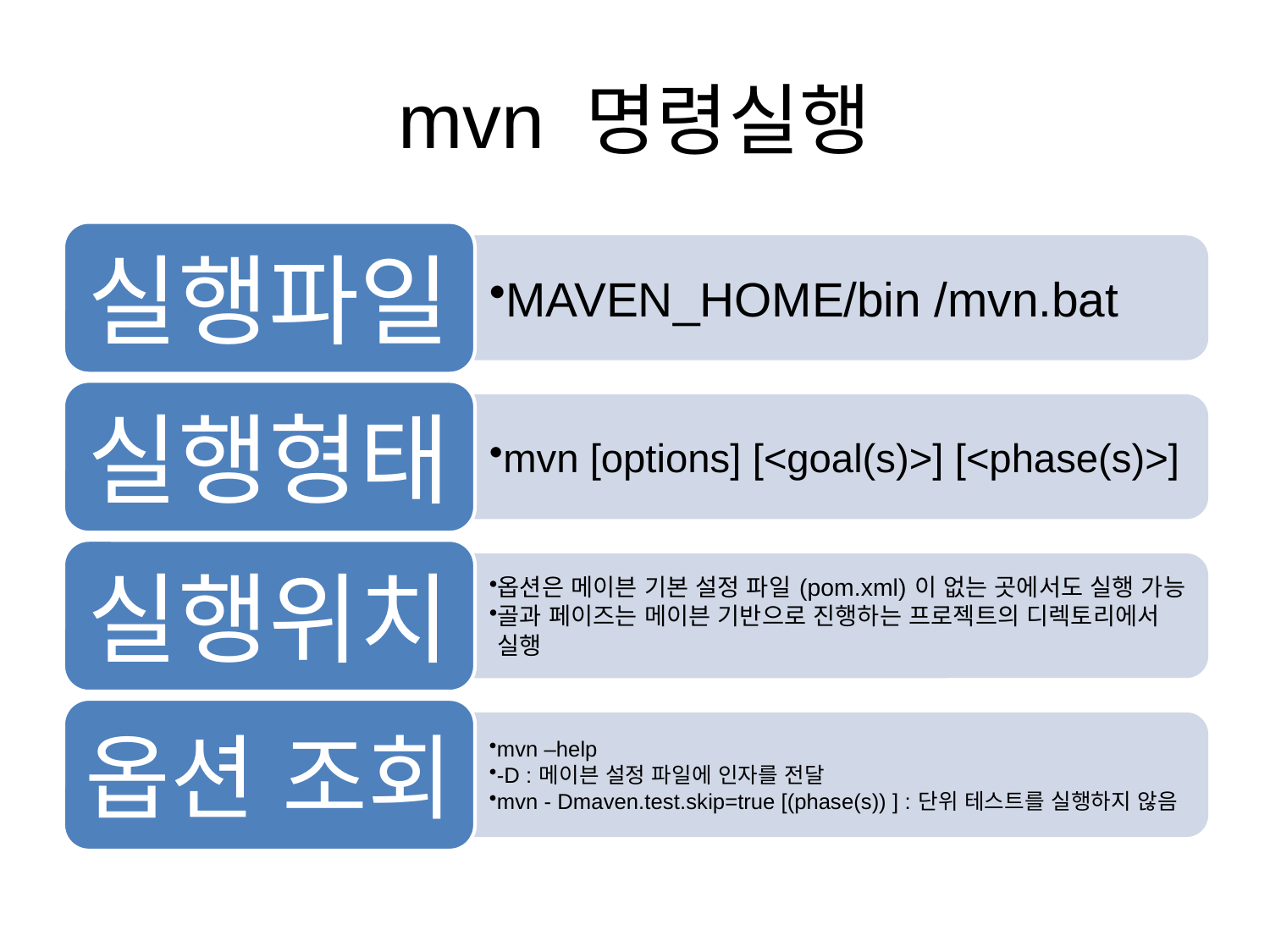

# mvn 명령실행
실행파일
MAVEN_HOME/bin /mvn.bat
실행형태
mvn [options] [<goal(s)>] [<phase(s)>]
실행위치
옵션은 메이븐 기본 설정 파일 (pom.xml) 이 없는 곳에서도 실행 가능
골과 페이즈는 메이븐 기반으로 진행하는 프로젝트의 디렉토리에서 실행
옵션 조회
mvn –help
-D : 메이븐 설정 파일에 인자를 전달
mvn - Dmaven.test.skip=true [(phase(s)) ] : 단위 테스트를 실행하지 않음